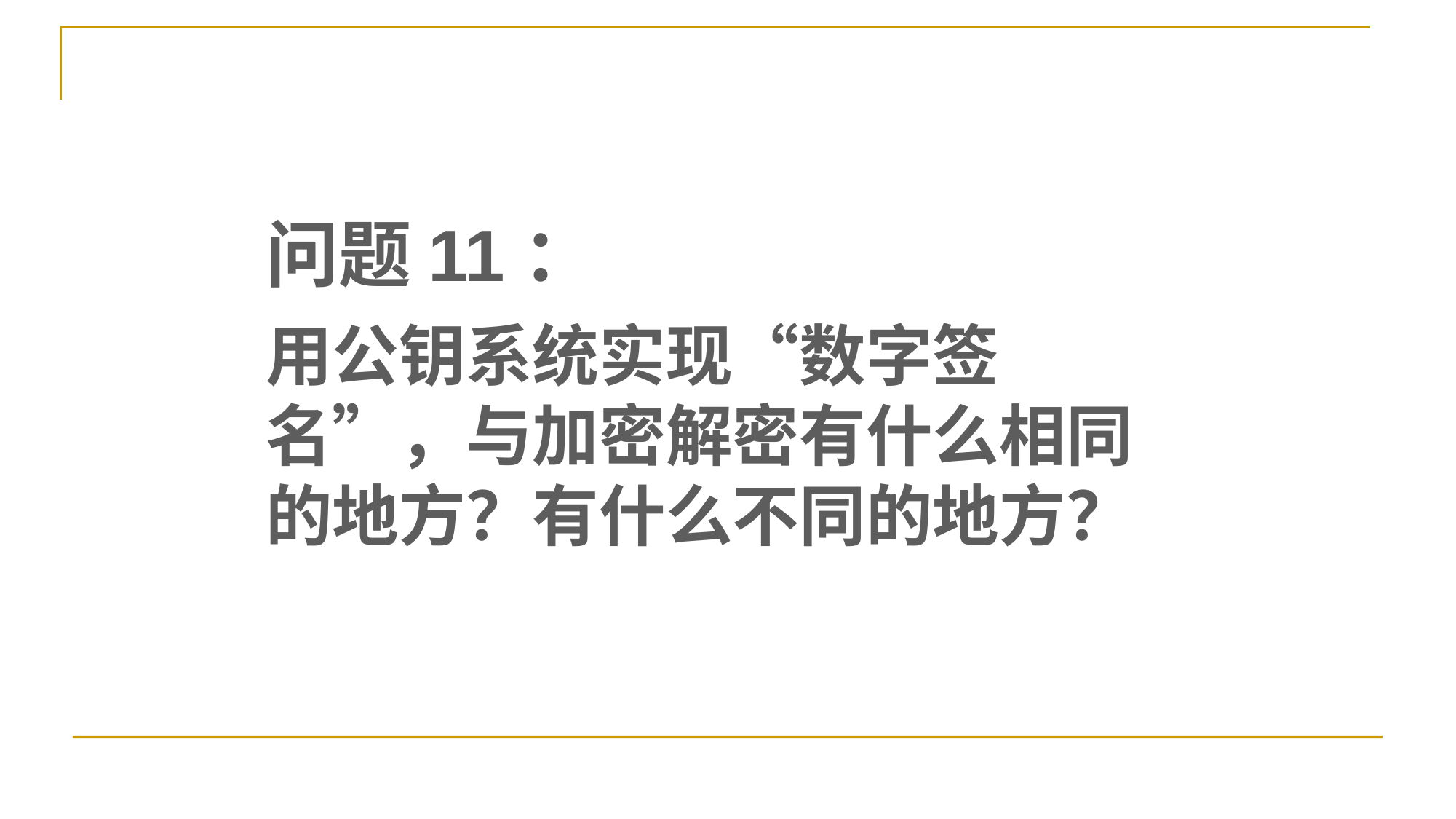

问题11：
用公钥系统实现“数字签名”，与加密解密有什么相同的地方？有什么不同的地方？